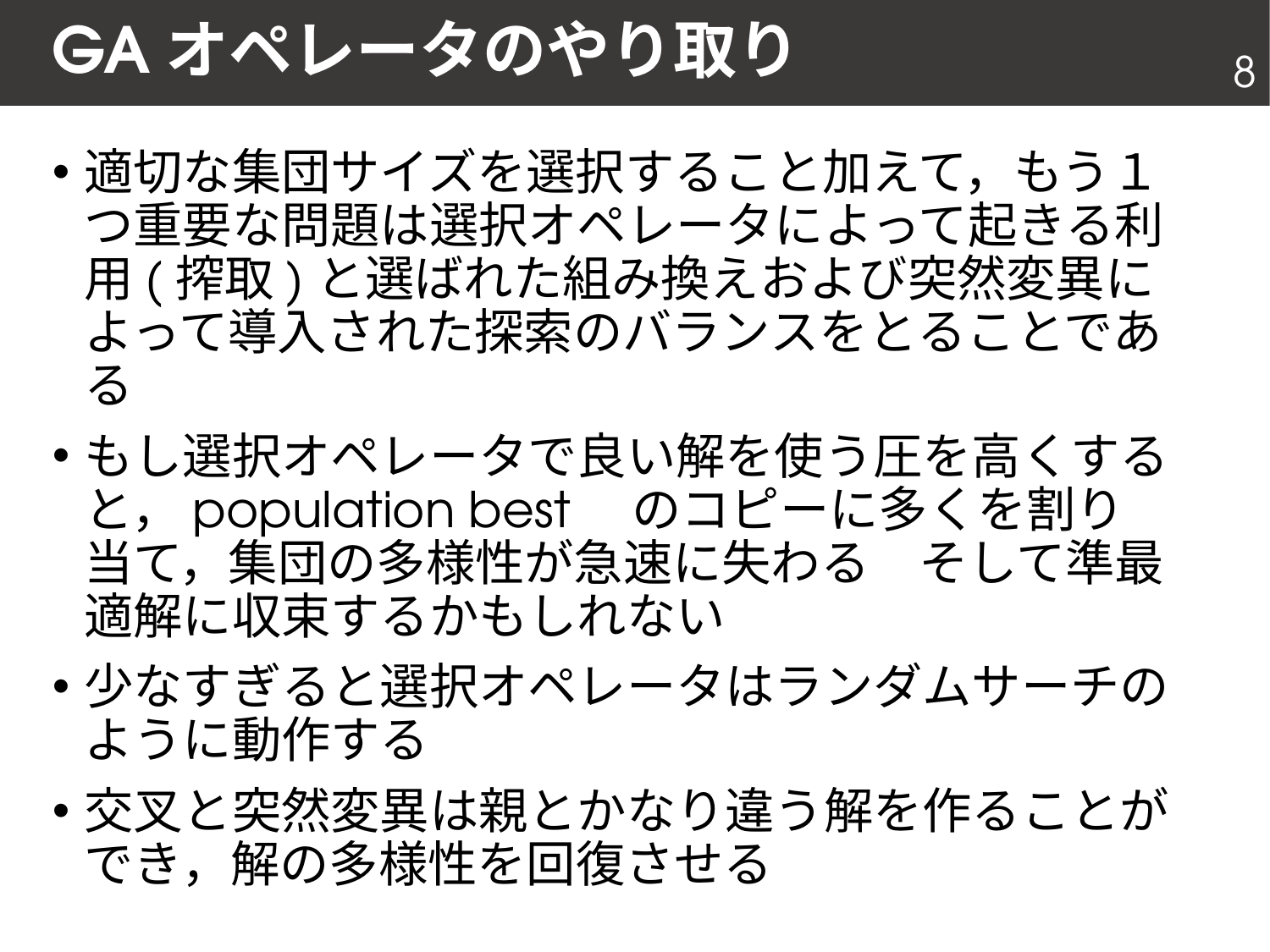

# GAオペレータのやり取り
8
適切な集団サイズを選択すること加えて，もう１つ重要な問題は選択オペレータによって起きる利用(搾取)と選ばれた組み換えおよび突然変異によって導入された探索のバランスをとることである
もし選択オペレータで良い解を使う圧を高くすると，population best　のコピーに多くを割り当て，集団の多様性が急速に失わる　そして準最適解に収束するかもしれない
少なすぎると選択オペレータはランダムサーチのように動作する
交叉と突然変異は親とかなり違う解を作ることができ，解の多様性を回復させる